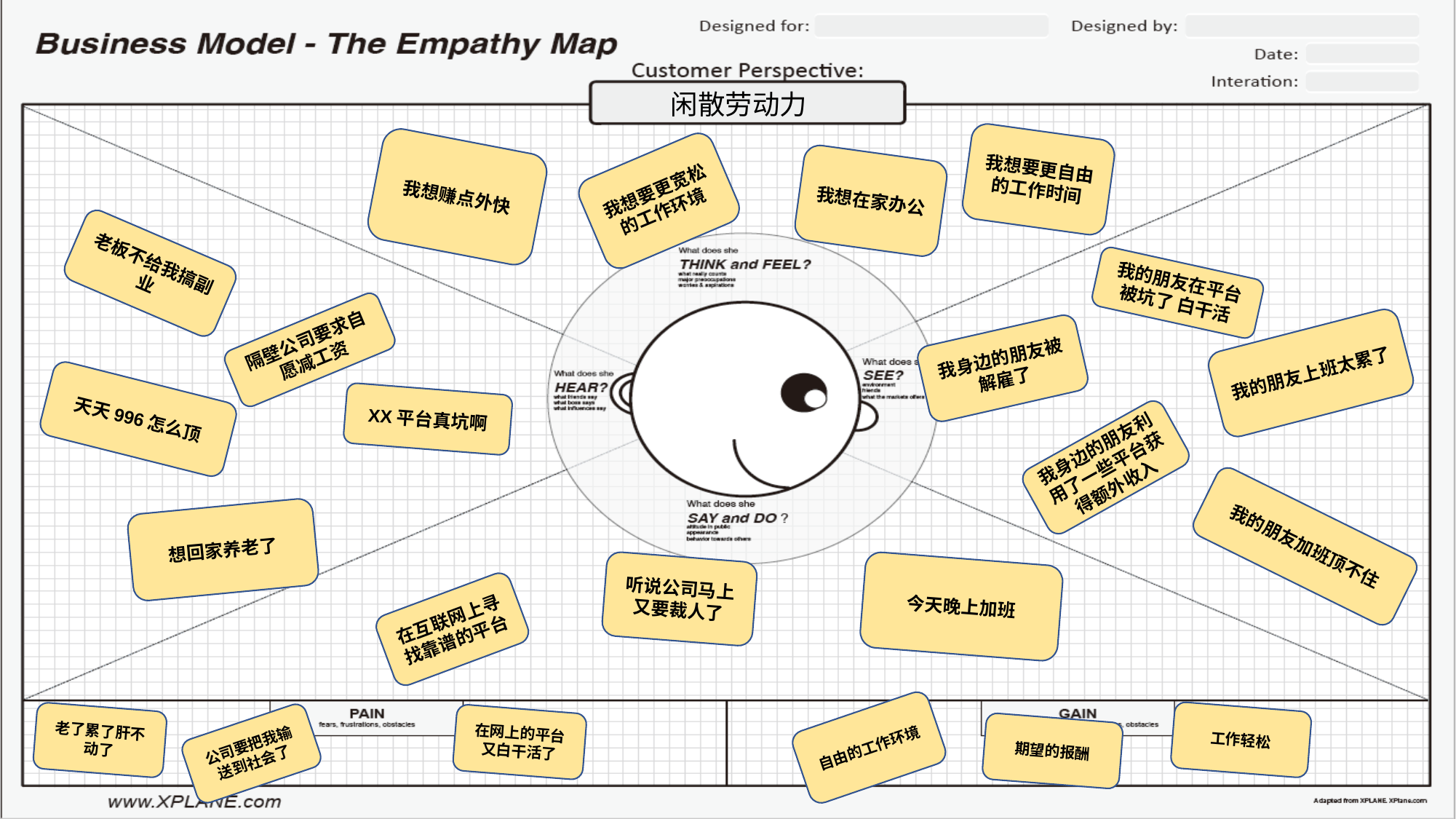

闲散劳动力
我想要更自由的工作时间
我想赚点外快
我想在家办公
我想要更宽松的工作环境
老板不给我搞副业
我的朋友在平台被坑了 白干活
隔壁公司要求自愿减工资
我的朋友上班太累了
我身边的朋友被解雇了
天天996怎么顶
XX平台真坑啊
我身边的朋友利用了一些平台获得额外收入
想回家养老了
我的朋友加班顶不住
听说公司马上又要裁人了
今天晚上加班
在互联网上寻找靠谱的平台
工作轻松
老了累了肝不动了
在网上的平台又白干活了
自由的工作环境
期望的报酬
公司要把我输送到社会了